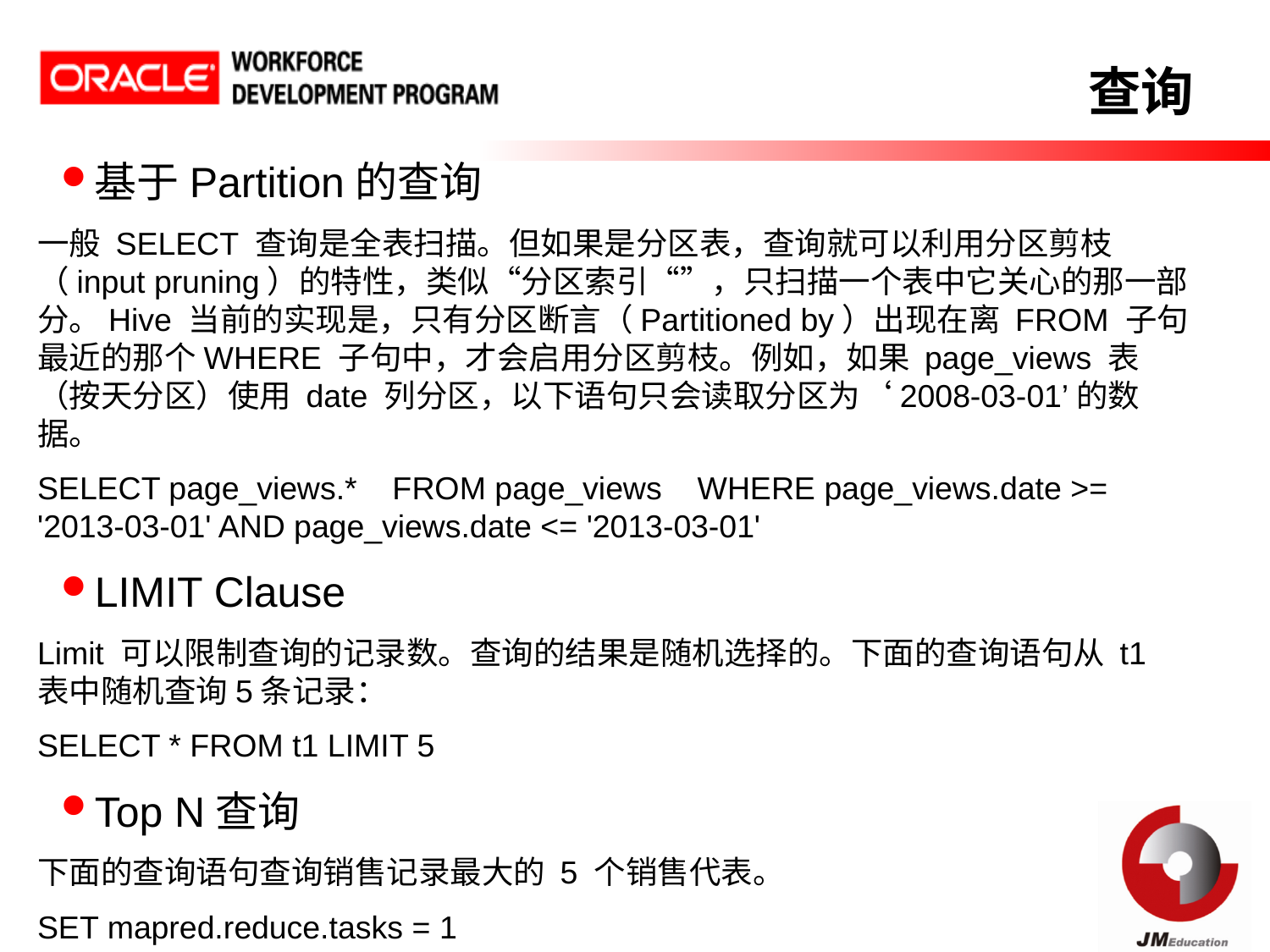

查询
基于Partition的查询
一般 SELECT 查询是全表扫描。但如果是分区表，查询就可以利用分区剪枝（input pruning）的特性，类似“分区索引“”，只扫描一个表中它关心的那一部分。Hive 当前的实现是，只有分区断言（Partitioned by）出现在离 FROM 子句最近的那个WHERE 子句中，才会启用分区剪枝。例如，如果 page_views 表（按天分区）使用 date 列分区，以下语句只会读取分区为‘2008-03-01’的数据。
SELECT page_views.*    FROM page_views    WHERE page_views.date >= '2013-03-01' AND page_views.date <= '2013-03-01'
LIMIT Clause
Limit 可以限制查询的记录数。查询的结果是随机选择的。下面的查询语句从 t1 表中随机查询5条记录：
SELECT * FROM t1 LIMIT 5
Top N查询
下面的查询语句查询销售记录最大的 5 个销售代表。
SET mapred.reduce.tasks = 1
  SELECT * FROM sales SORT BY amount DESC LIMIT 5